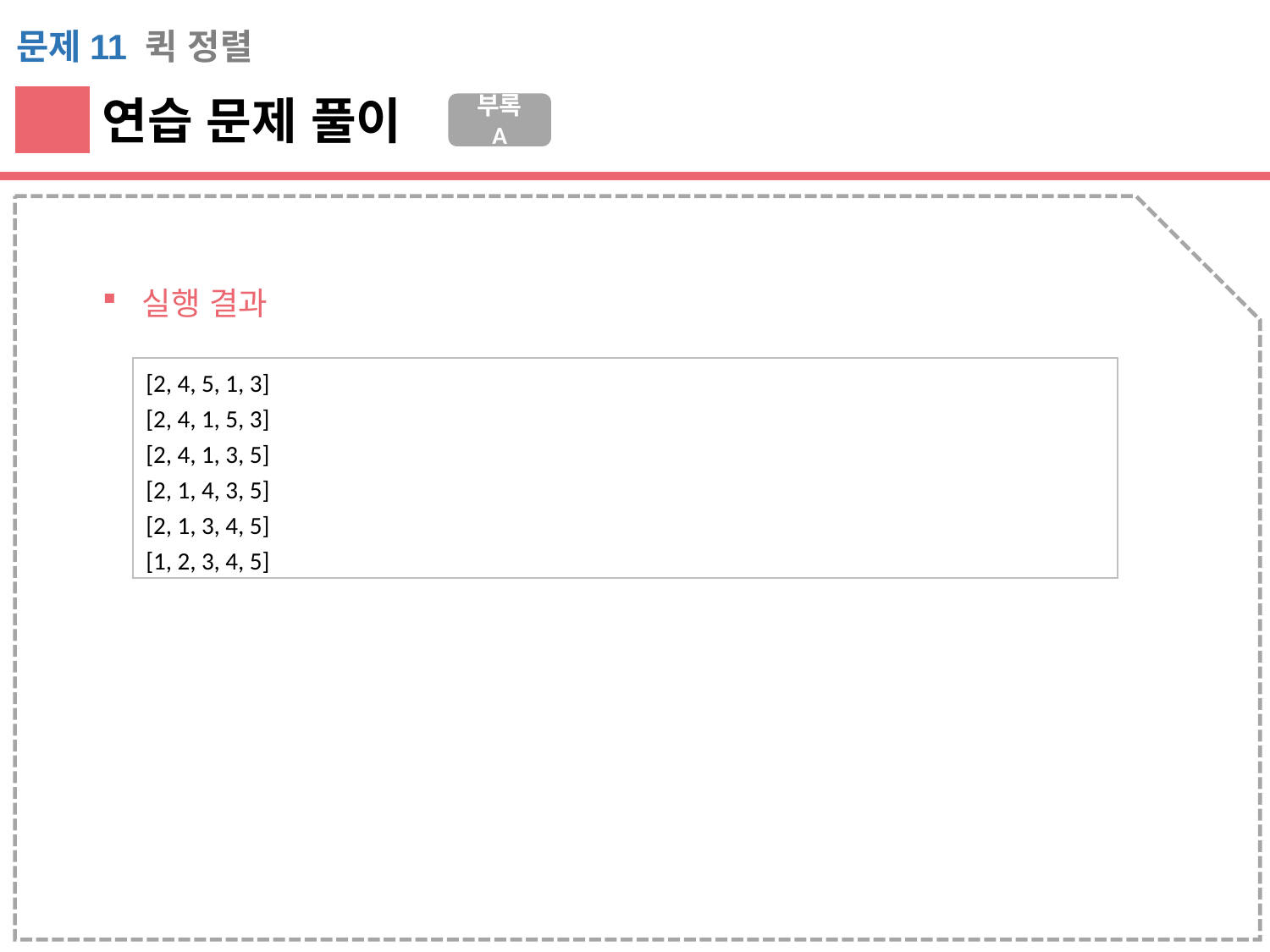

문제11 퀵 정렬
연습 문제 풀이

부록 A

실행 결과
[2, 4, 5, 1, 3]
[2, 4, 1, 5, 3]
[2, 4, 1, 3, 5]
[2, 1, 4, 3, 5]
[2, 1, 3, 4, 5]
[1, 2, 3, 4, 5]